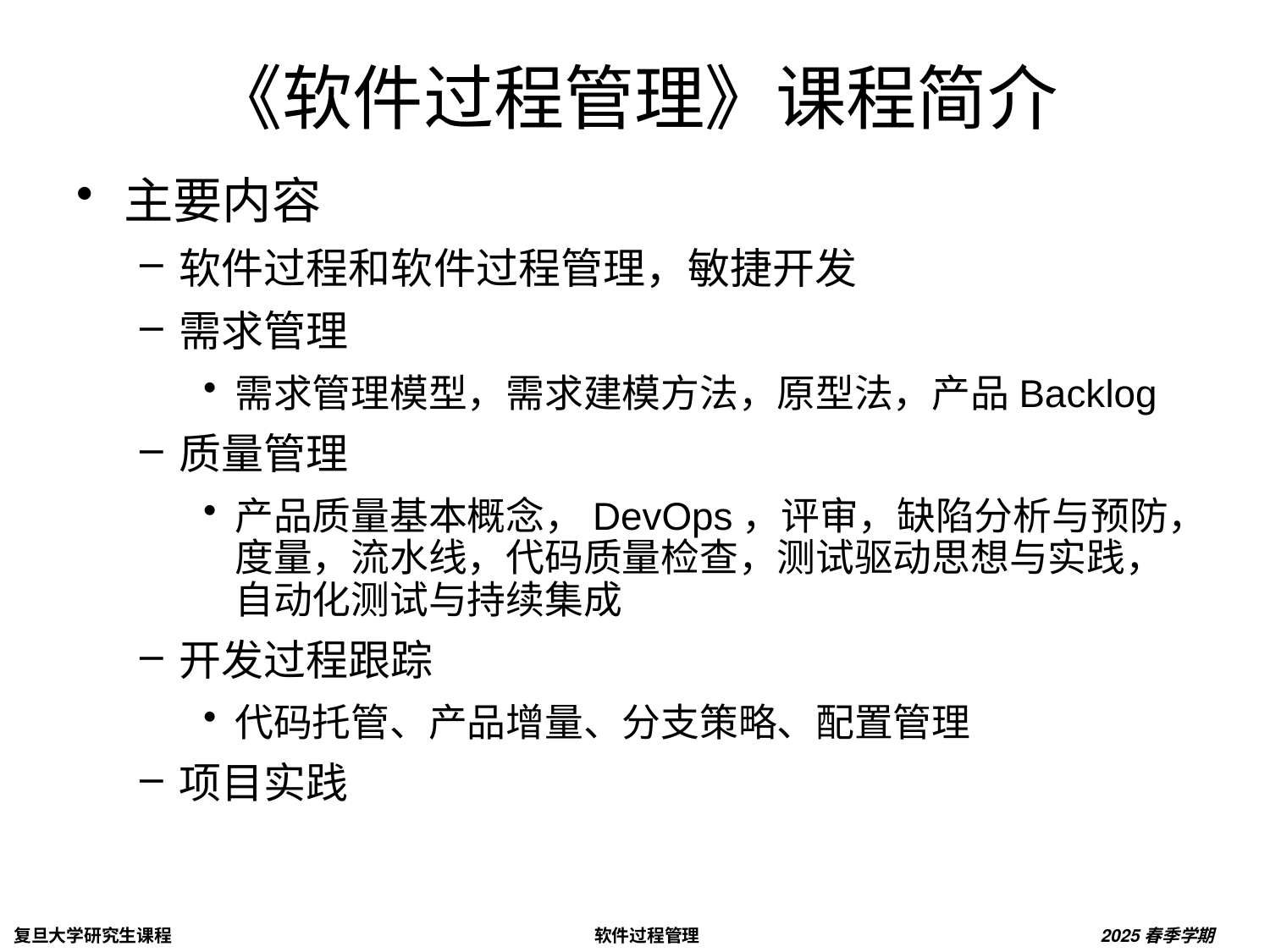

# 《软件过程管理》课程简介
主要内容
软件过程和软件过程管理，敏捷开发
需求管理
需求管理模型，需求建模方法，原型法，产品Backlog
质量管理
产品质量基本概念，DevOps，评审，缺陷分析与预防，度量，流水线，代码质量检查，测试驱动思想与实践，自动化测试与持续集成
开发过程跟踪
代码托管、产品增量、分支策略、配置管理
项目实践